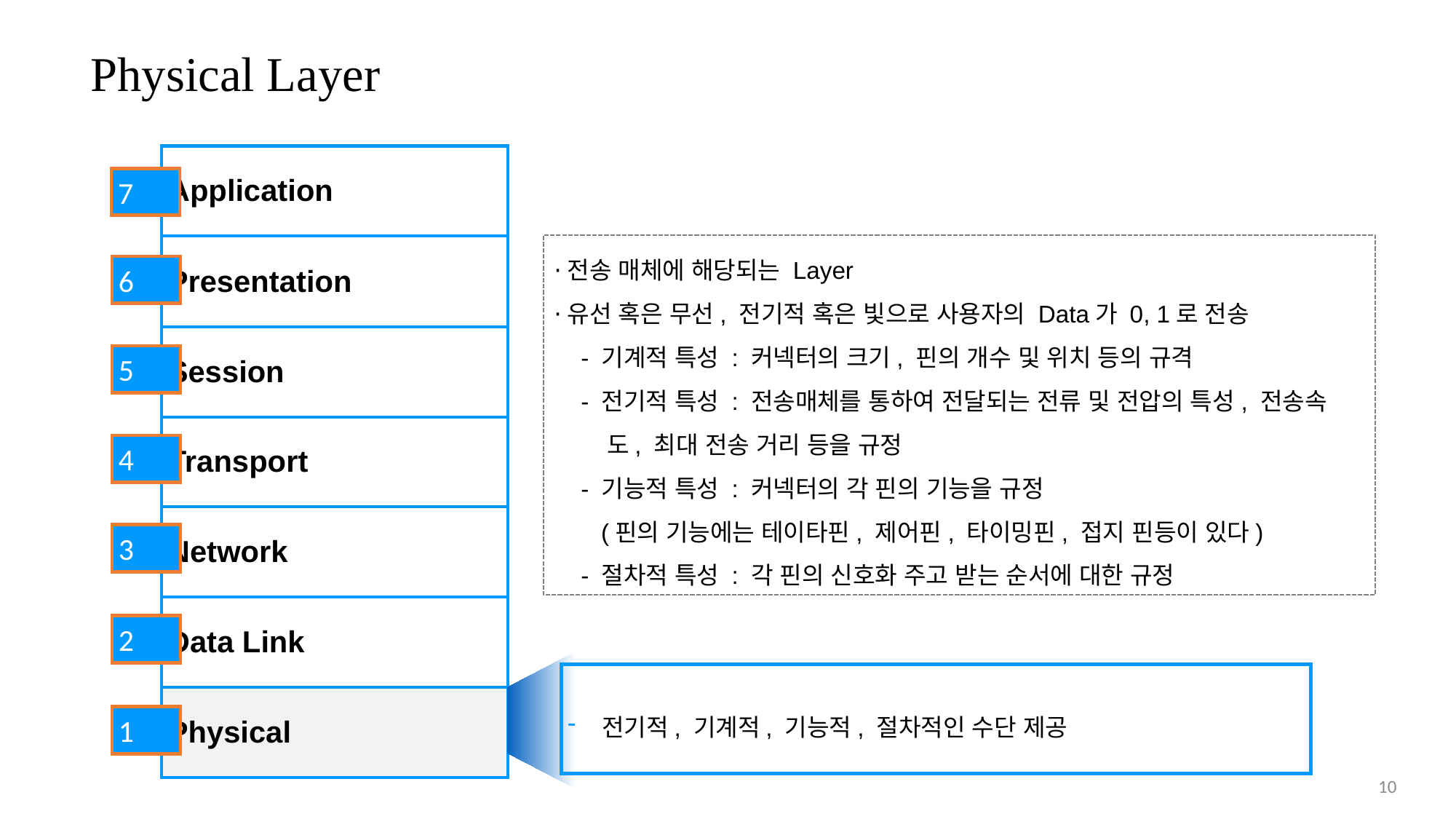

Physical Layer
| Application |
| --- |
| Presentation |
| Session |
| Transport |
| Network |
| Data Link |
| Physical |
7
⋅전송 매체에 해당되는 Layer
⋅유선 혹은 무선, 전기적 혹은 빛으로 사용자의 Data가 0, 1로 전송
    - 기계적 특성 : 커넥터의 크기, 핀의 개수 및 위치 등의 규격
    - 전기적 특성 : 전송매체를 통하여 전달되는 전류 및 전압의 특성, 전송속
       도, 최대 전송 거리 등을 규정
    - 기능적 특성 : 커넥터의 각 핀의 기능을 규정
       (핀의 기능에는 테이타핀, 제어핀, 타이밍핀, 접지 핀등이 있다)
    - 절차적 특성 : 각 핀의 신호화 주고 받는 순서에 대한 규정
6
5
4
3
2
전기적, 기계적, 기능적, 절차적인 수단 제공

1
10